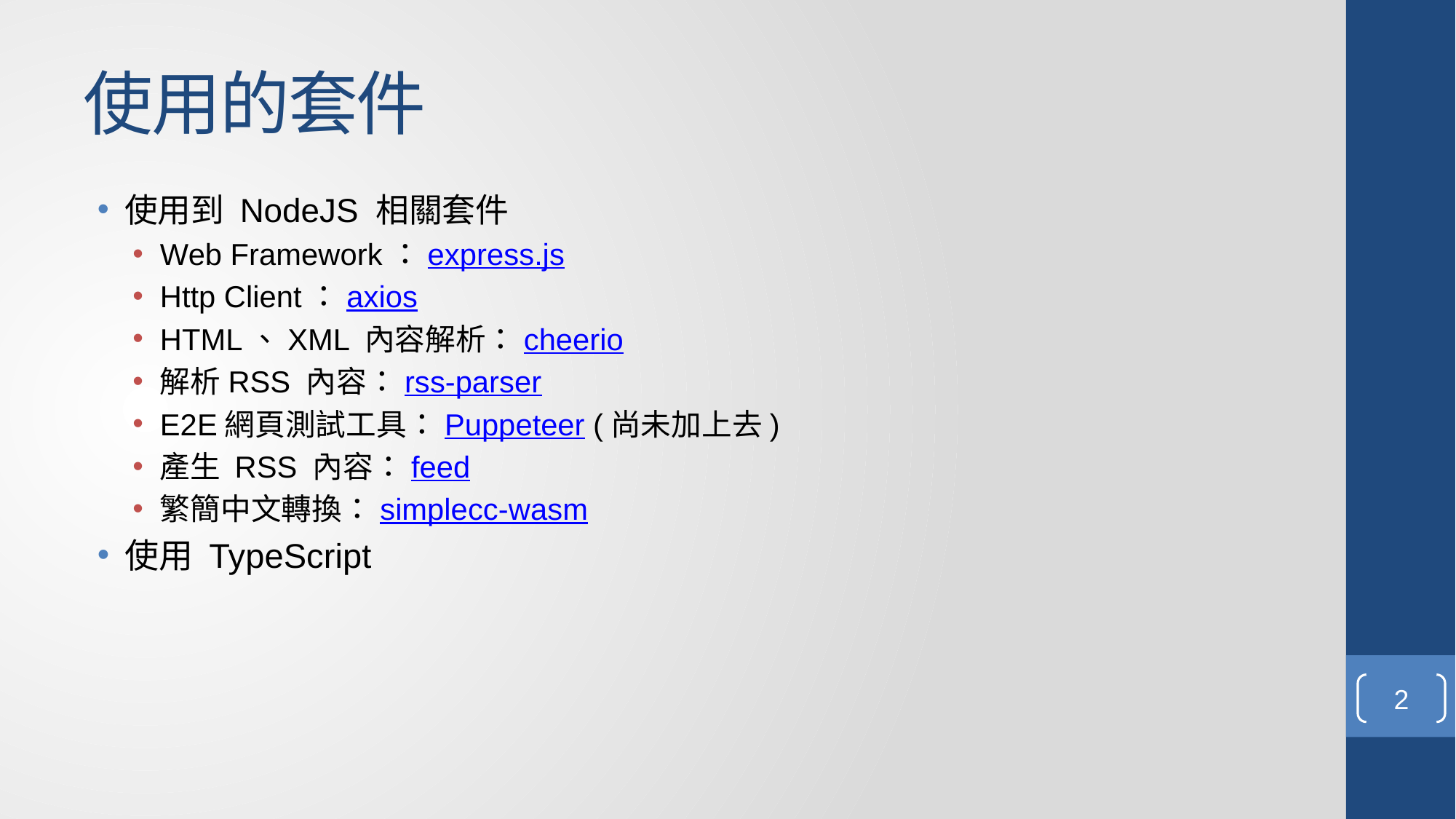

# 使用的套件
使用到 NodeJS 相關套件
Web Framework：express.js
Http Client：axios
HTML、XML 內容解析：cheerio
解析RSS 內容：rss-parser
E2E網頁測試工具：Puppeteer (尚未加上去)
產生 RSS 內容：feed
繁簡中文轉換：simplecc-wasm
使用 TypeScript
2